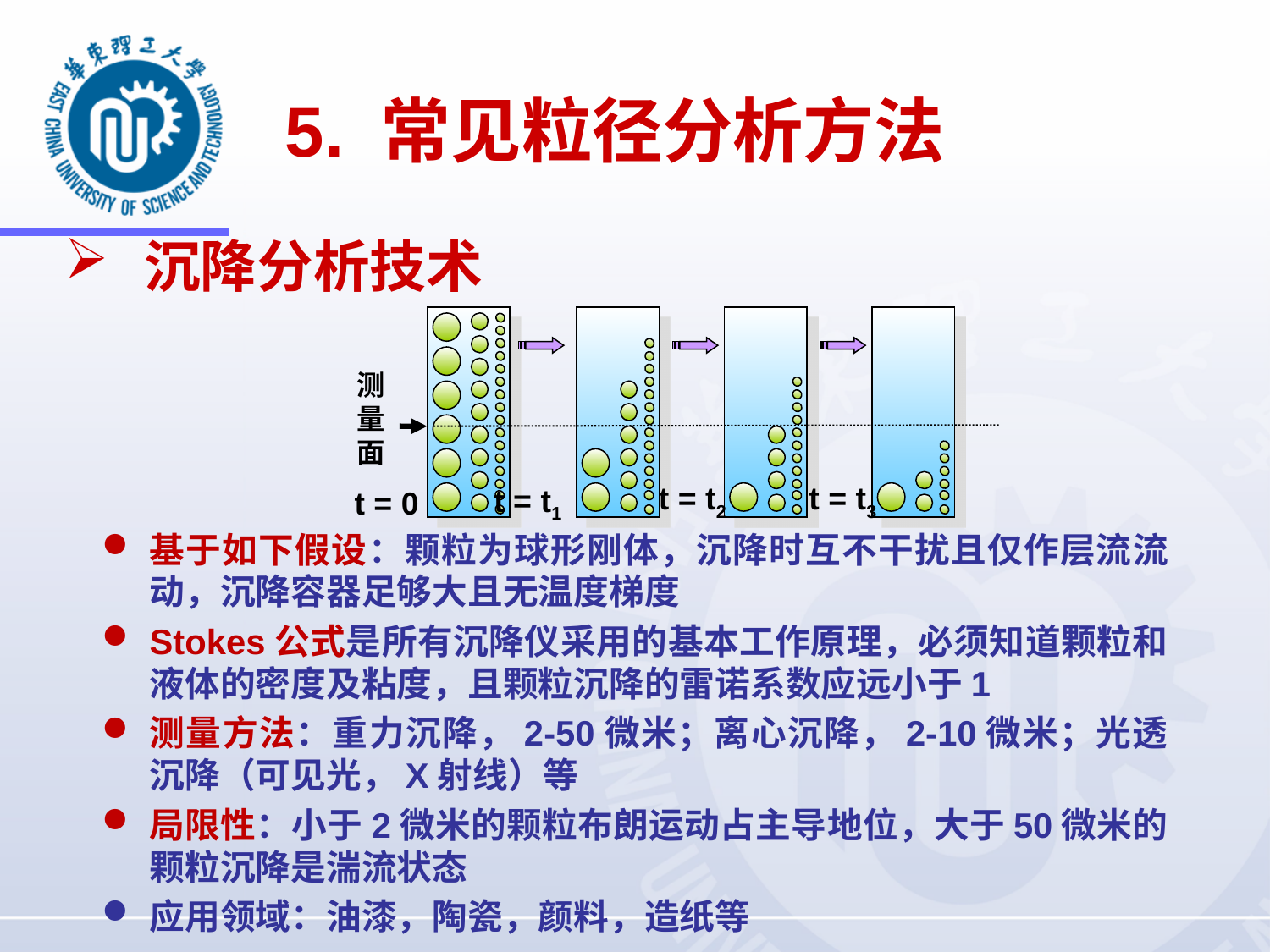

5. 常见粒径分析方法
沉降分析技术

测量面

t = t3
t = t2
t = t1
t = 0

基于如下假设：颗粒为球形刚体，沉降时互不干扰且仅作层流流动，沉降容器足够大且无温度梯度
Stokes公式是所有沉降仪采用的基本工作原理，必须知道颗粒和液体的密度及粘度，且颗粒沉降的雷诺系数应远小于1
测量方法：重力沉降，2-50微米；离心沉降，2-10微米；光透沉降（可见光，X射线）等
局限性：小于2微米的颗粒布朗运动占主导地位，大于50微米的颗粒沉降是湍流状态
应用领域：油漆，陶瓷，颜料，造纸等